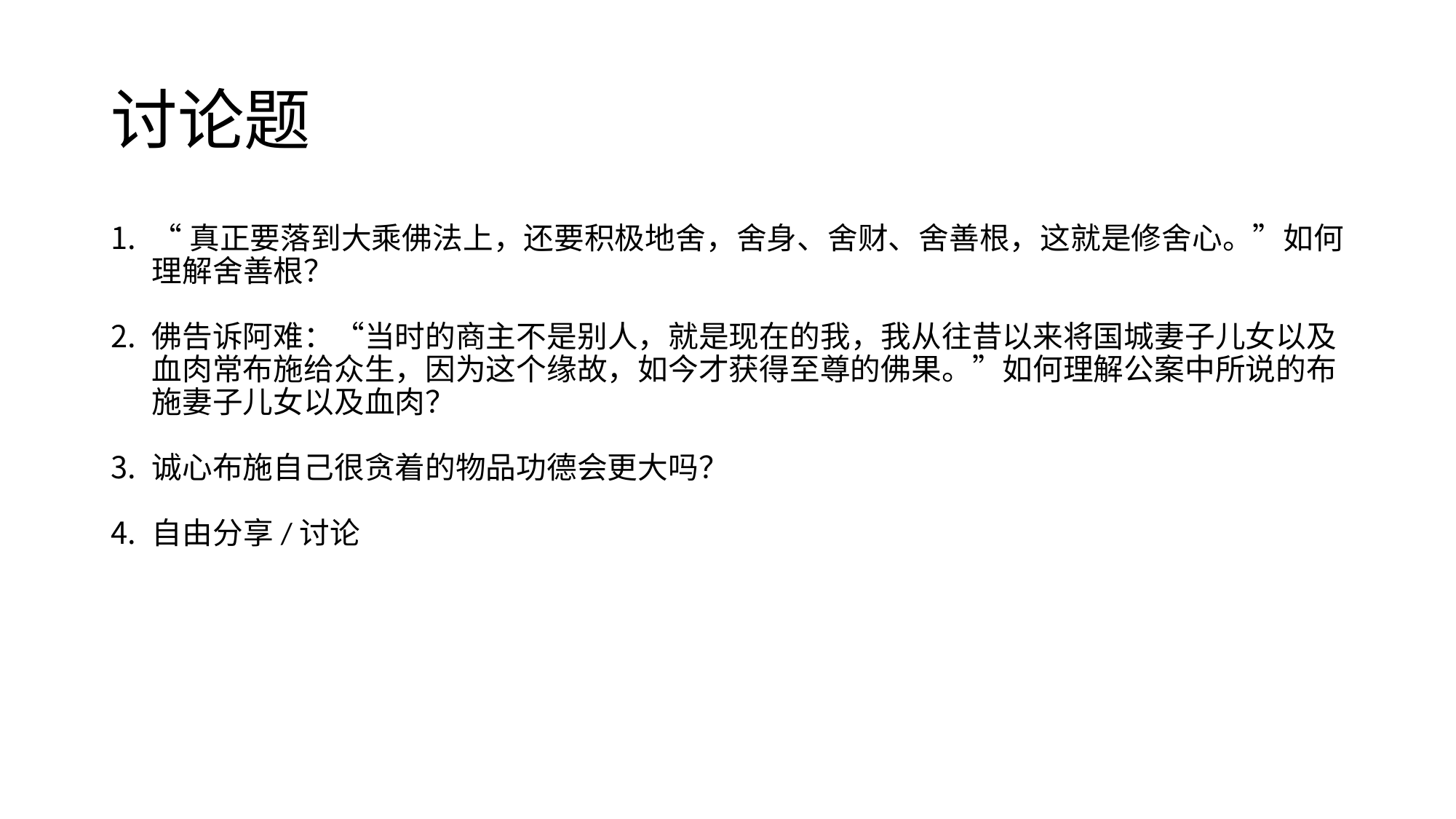

# 讨论题
“真正要落到大乘佛法上，还要积极地舍，舍身、舍财、舍善根，这就是修舍心。”如何理解舍善根？

佛告诉阿难：“当时的商主不是别人，就是现在的我，我从往昔以来将国城妻子儿女以及血肉常布施给众生，因为这个缘故，如今才获得至尊的佛果。”如何理解公案中所说的布施妻子儿女以及血肉？

诚心布施自己很贪着的物品功德会更大吗？

自由分享/讨论